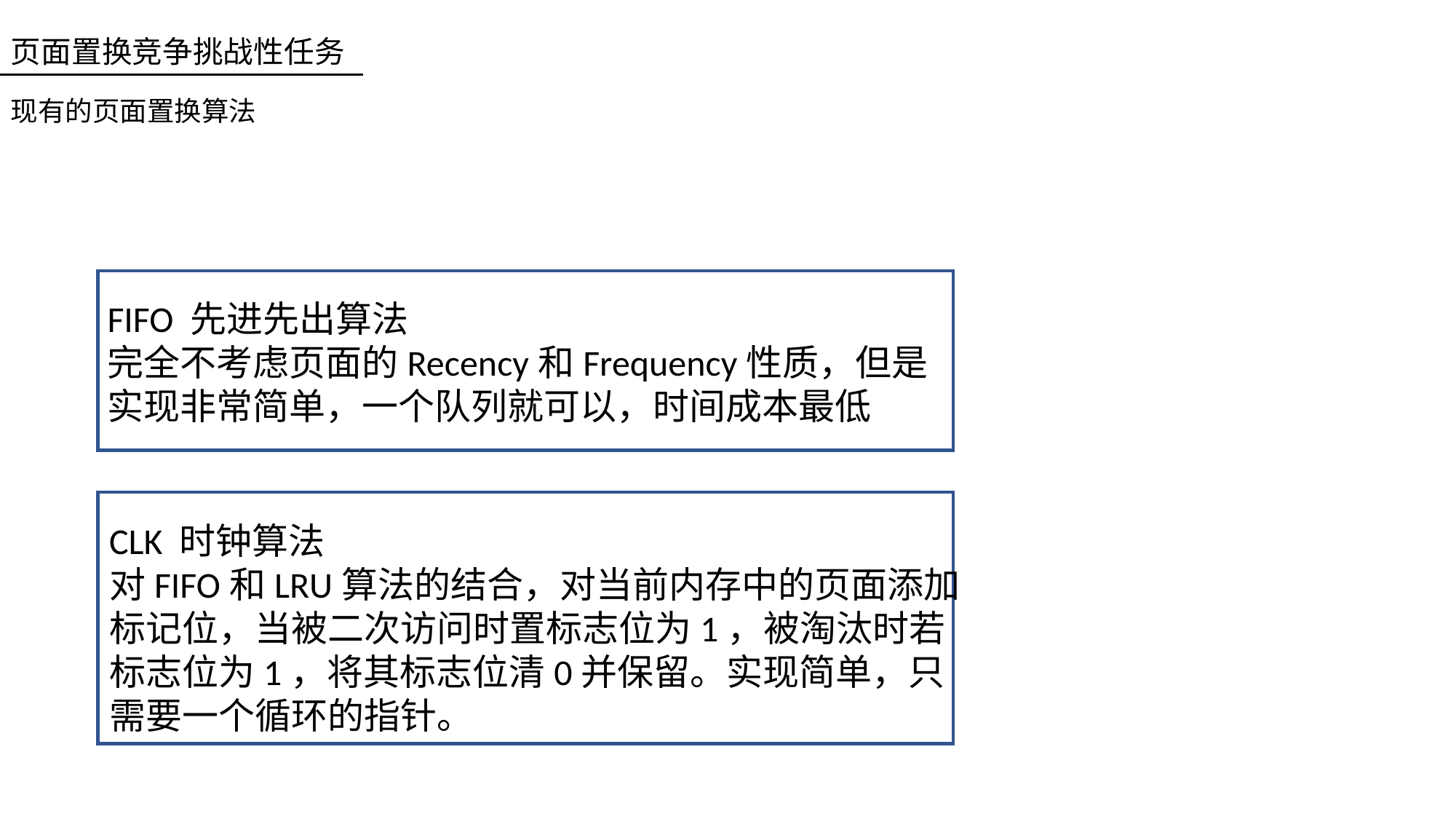

页面置换竞争挑战性任务
现有的页面置换算法

FIFO 先进先出算法
完全不考虑页面的Recency和Frequency性质，但是
实现非常简单，一个队列就可以，时间成本最低

CLK 时钟算法
对FIFO和LRU算法的结合，对当前内存中的页面添加
标记位，当被二次访问时置标志位为1，被淘汰时若
标志位为1，将其标志位清0并保留。实现简单，只
需要一个循环的指针。